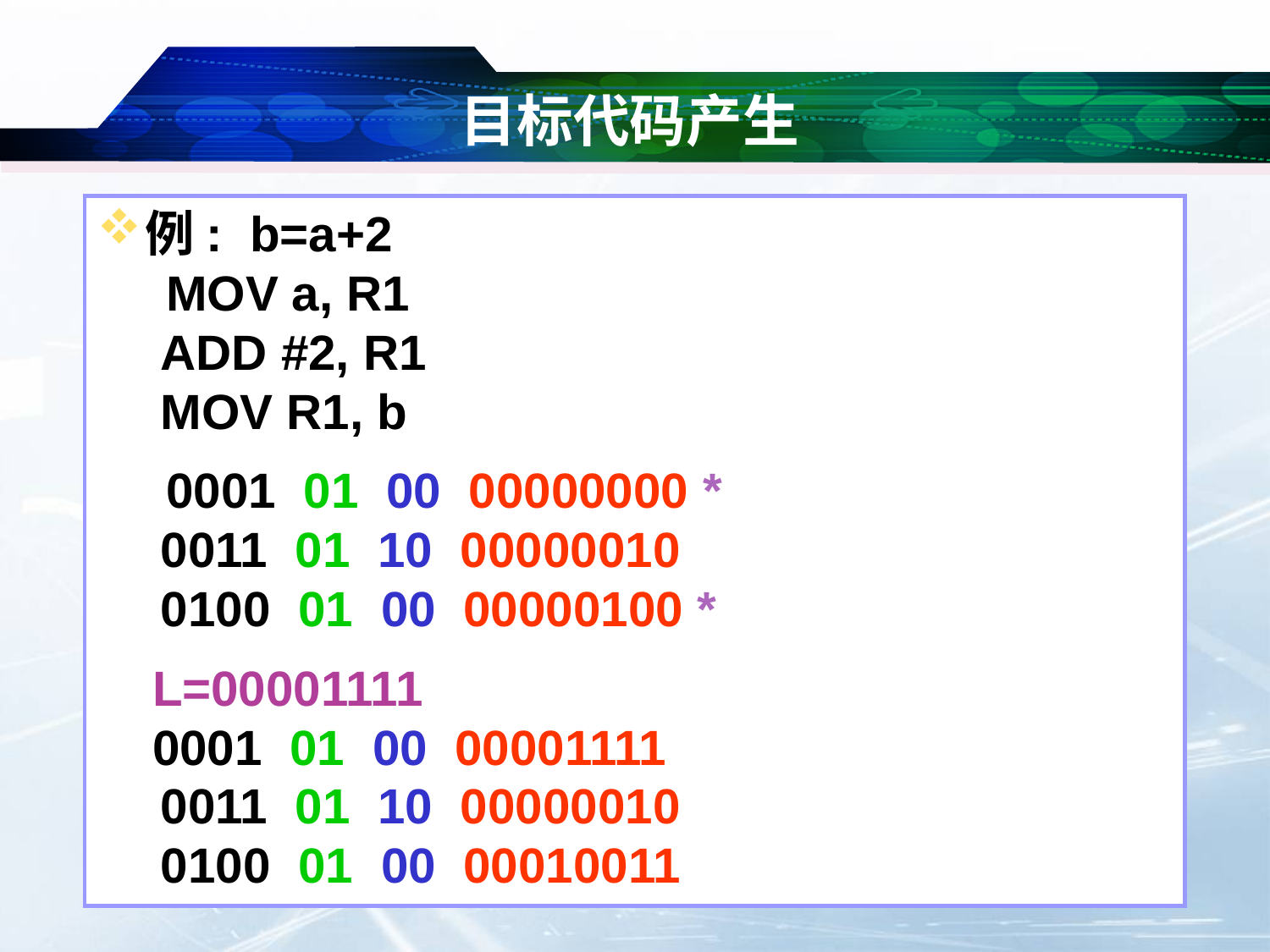

# 目标代码产生
例:  b=a+2
     MOV a, R1
ADD #2, R1
MOV R1, b
     0001  01  00  00000000 *
0011  01  10  00000010
0100  01  00  00000100 *
    L=00001111
    0001  01  00  00001111
0011  01  10  00000010
0100  01  00  00010011